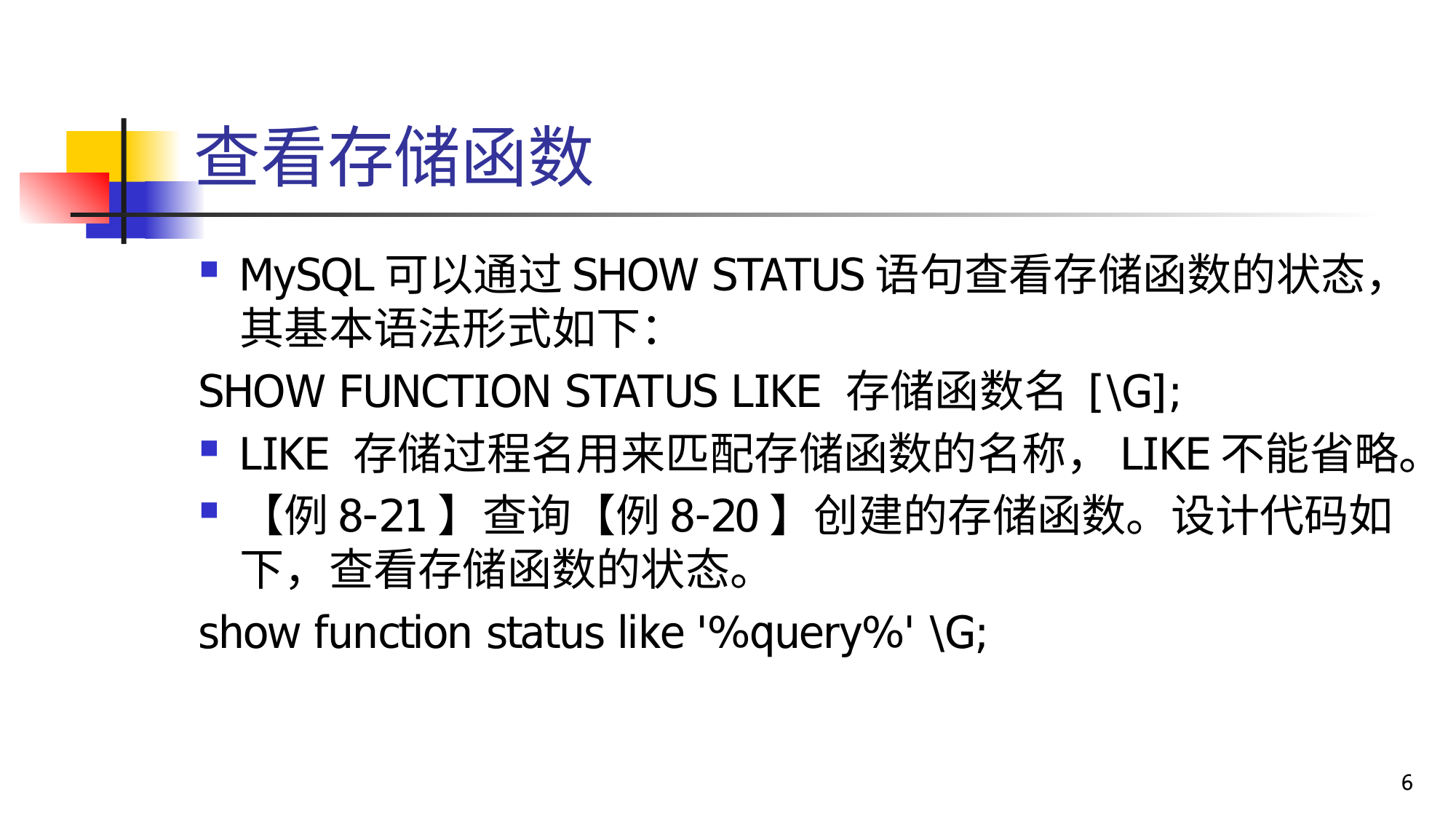

# 查看存储函数
MySQL可以通过SHOW STATUS语句查看存储函数的状态，其基本语法形式如下：
SHOW FUNCTION STATUS LIKE 存储函数名 [\G];
LIKE 存储过程名用来匹配存储函数的名称，LIKE不能省略。
【例8-21】查询【例8-20】创建的存储函数。设计代码如下，查看存储函数的状态。
show function status like '%query%' \G;
6